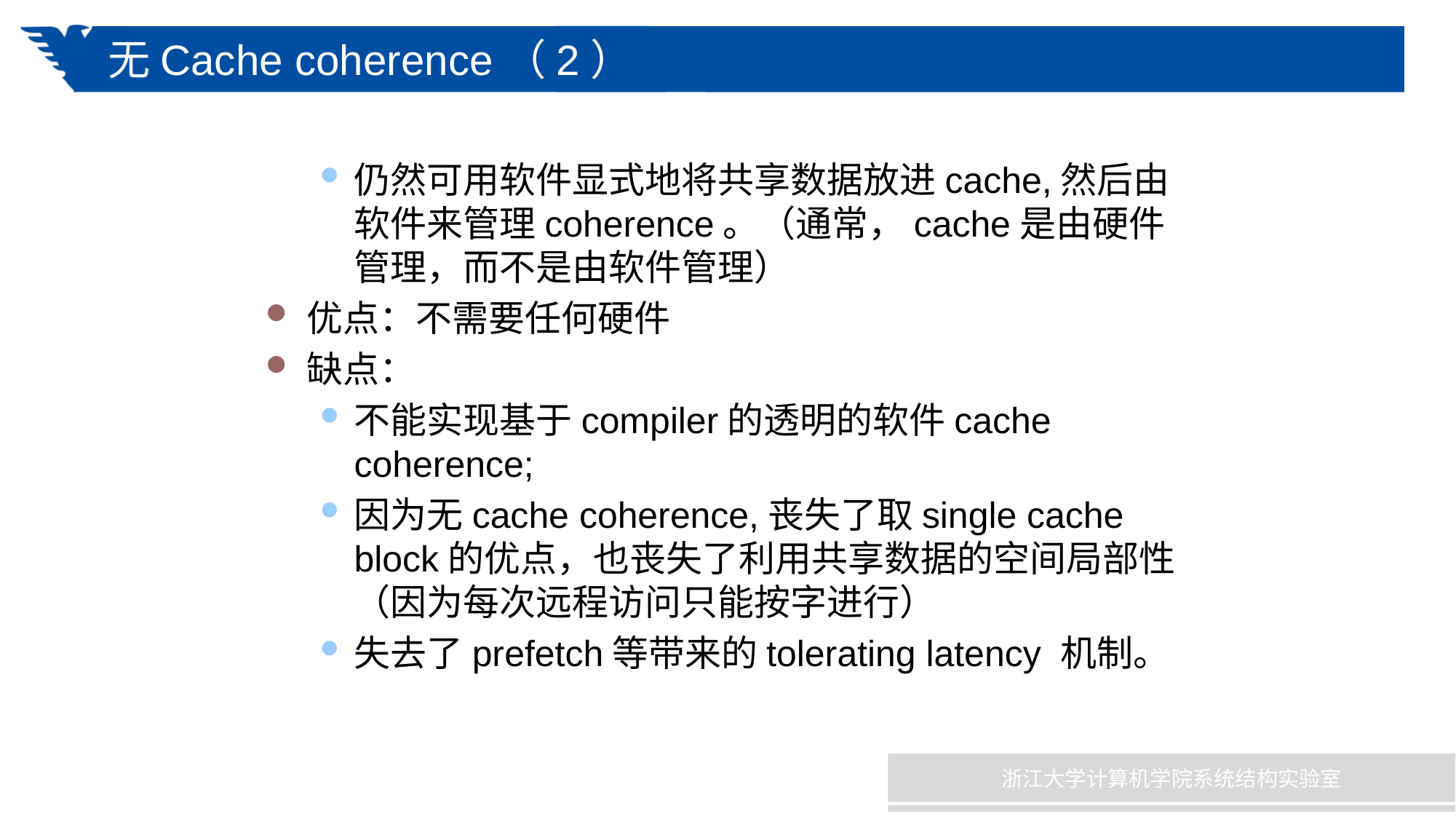

# 无Cache coherence（2）
仍然可用软件显式地将共享数据放进cache,然后由软件来管理coherence。（通常，cache是由硬件管理，而不是由软件管理）
优点：不需要任何硬件
缺点：
不能实现基于compiler的透明的软件cache coherence;
因为无cache coherence,丧失了取single cache block的优点，也丧失了利用共享数据的空间局部性（因为每次远程访问只能按字进行）
失去了prefetch等带来的tolerating latency 机制。